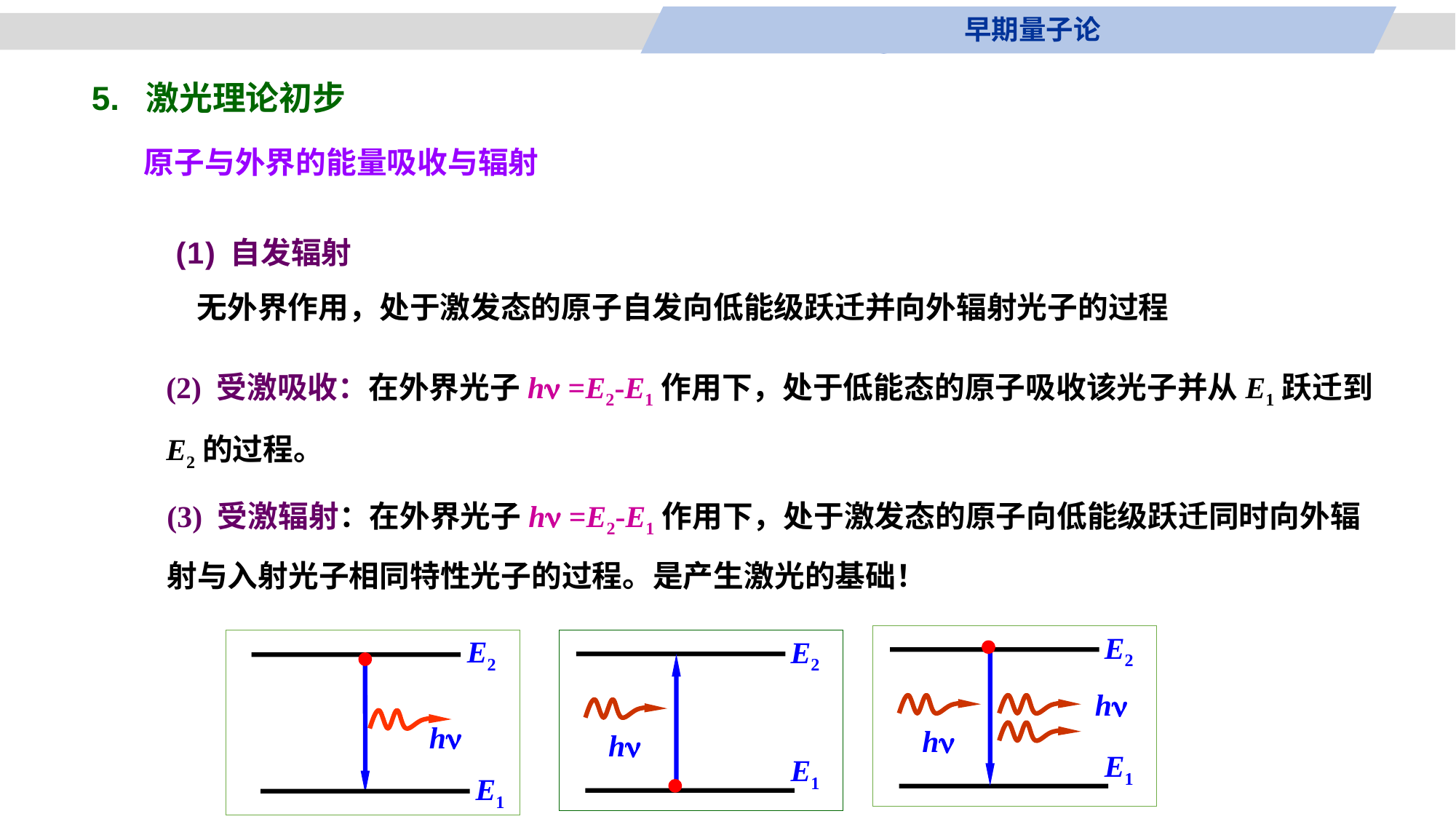

早期量子论
5.  激光理论初步
原子与外界的能量吸收与辐射
自发辐射
  无外界作用，处于激发态的原子自发向低能级跃迁并向外辐射光子的过程
(2) 受激吸收：在外界光子hν =E2-E1作用下，处于低能态的原子吸收该光子并从E1跃迁到E2的过程。
(3) 受激辐射：在外界光子hν =E2-E1作用下，处于激发态的原子向低能级跃迁同时向外辐射与入射光子相同特性光子的过程。是产生激光的基础！

E2

hν

hν

E1

E2

hν
E1

E2

hν
E1